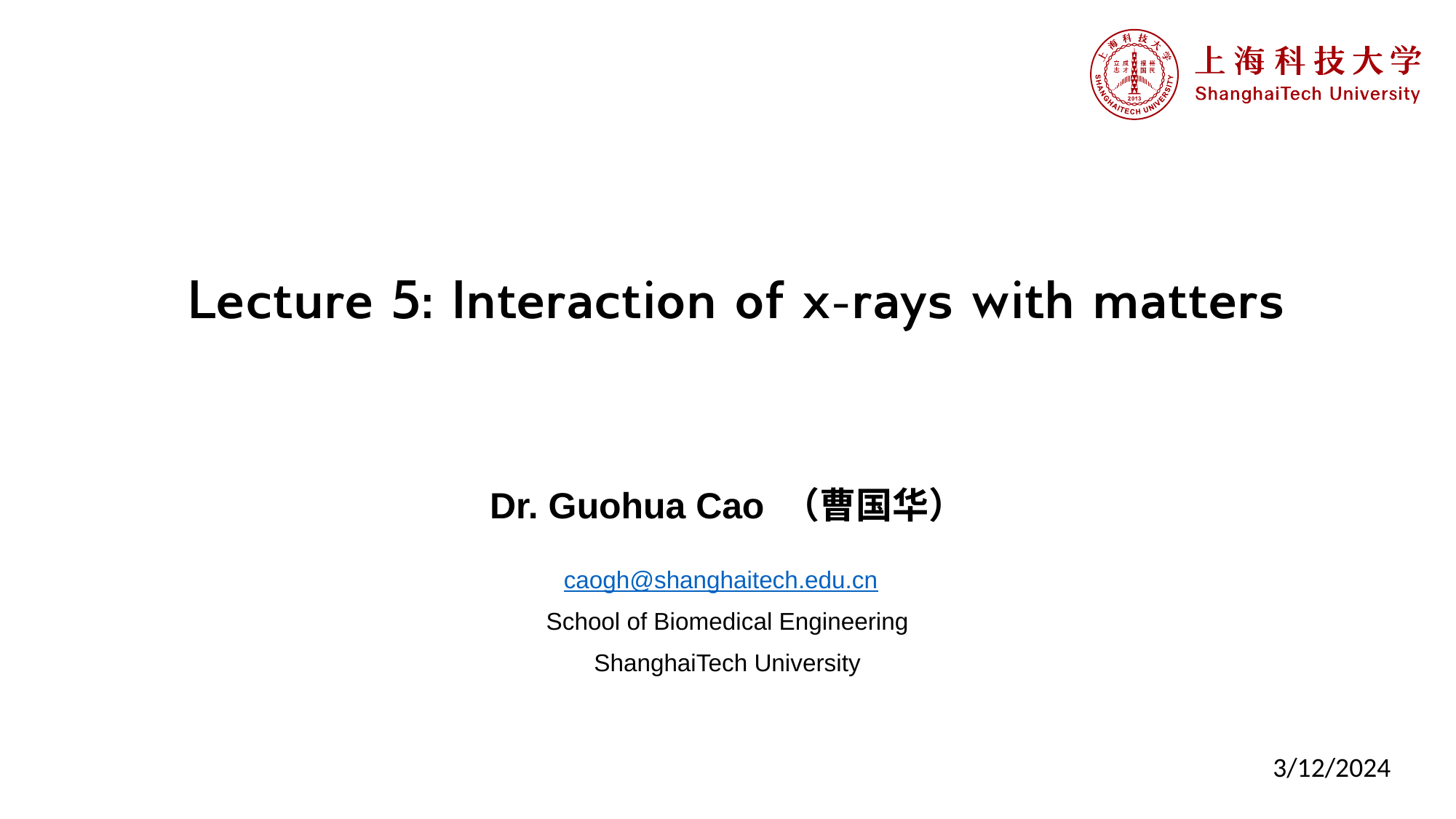

# Lecture 5: Interaction of x-rays with matters
Dr. Guohua Cao （曹国华）
caogh@shanghaitech.edu.cn
School of Biomedical Engineering
ShanghaiTech University
3/12/2024